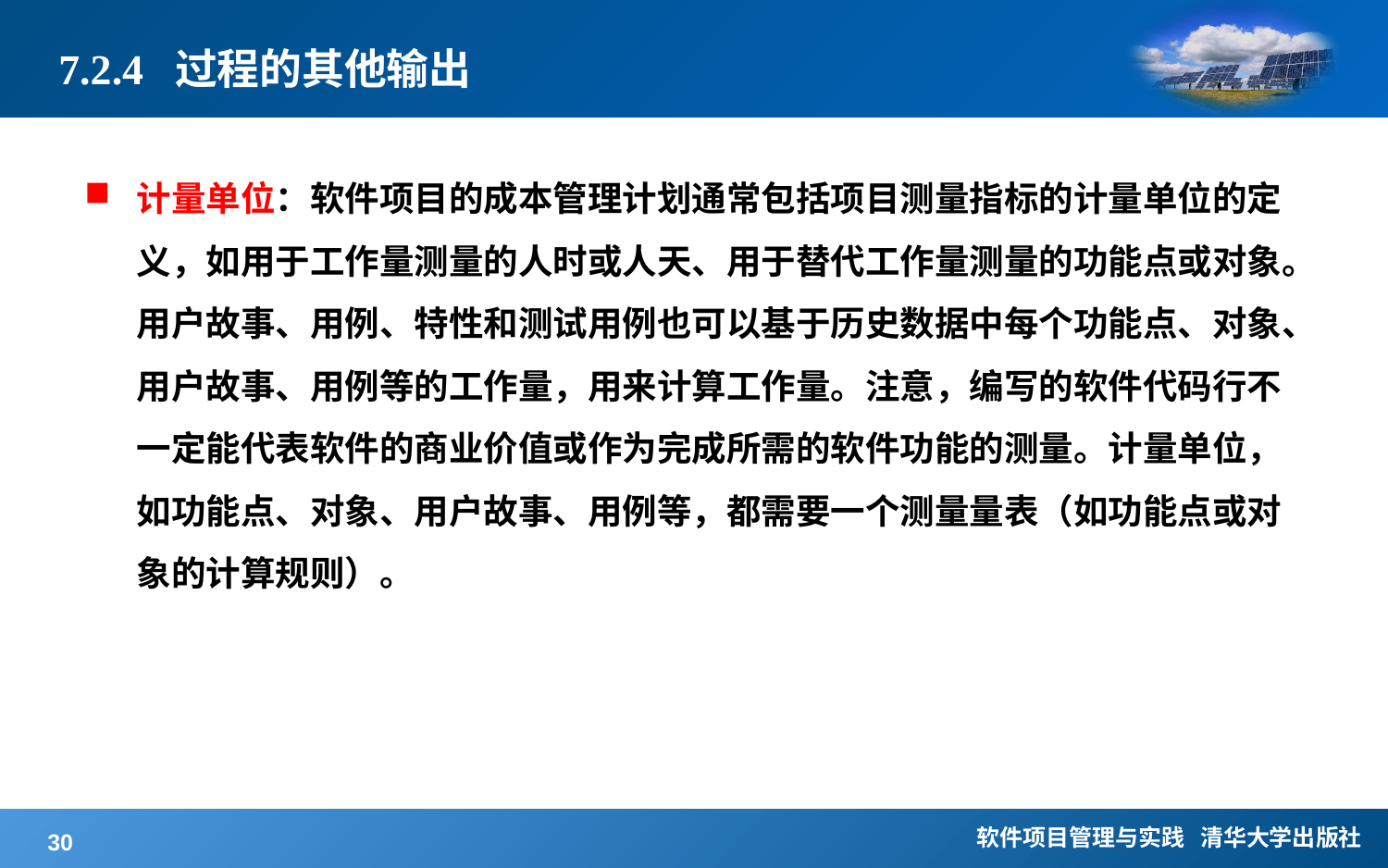

# 7.2.4  过程的其他输出
计量单位：软件项目的成本管理计划通常包括项目测量指标的计量单位的定义，如用于工作量测量的人时或人天、用于替代工作量测量的功能点或对象。用户故事、用例、特性和测试用例也可以基于历史数据中每个功能点、对象、用户故事、用例等的工作量，用来计算工作量。注意，编写的软件代码行不一定能代表软件的商业价值或作为完成所需的软件功能的测量。计量单位，如功能点、对象、用户故事、用例等，都需要一个测量量表（如功能点或对象的计算规则）。